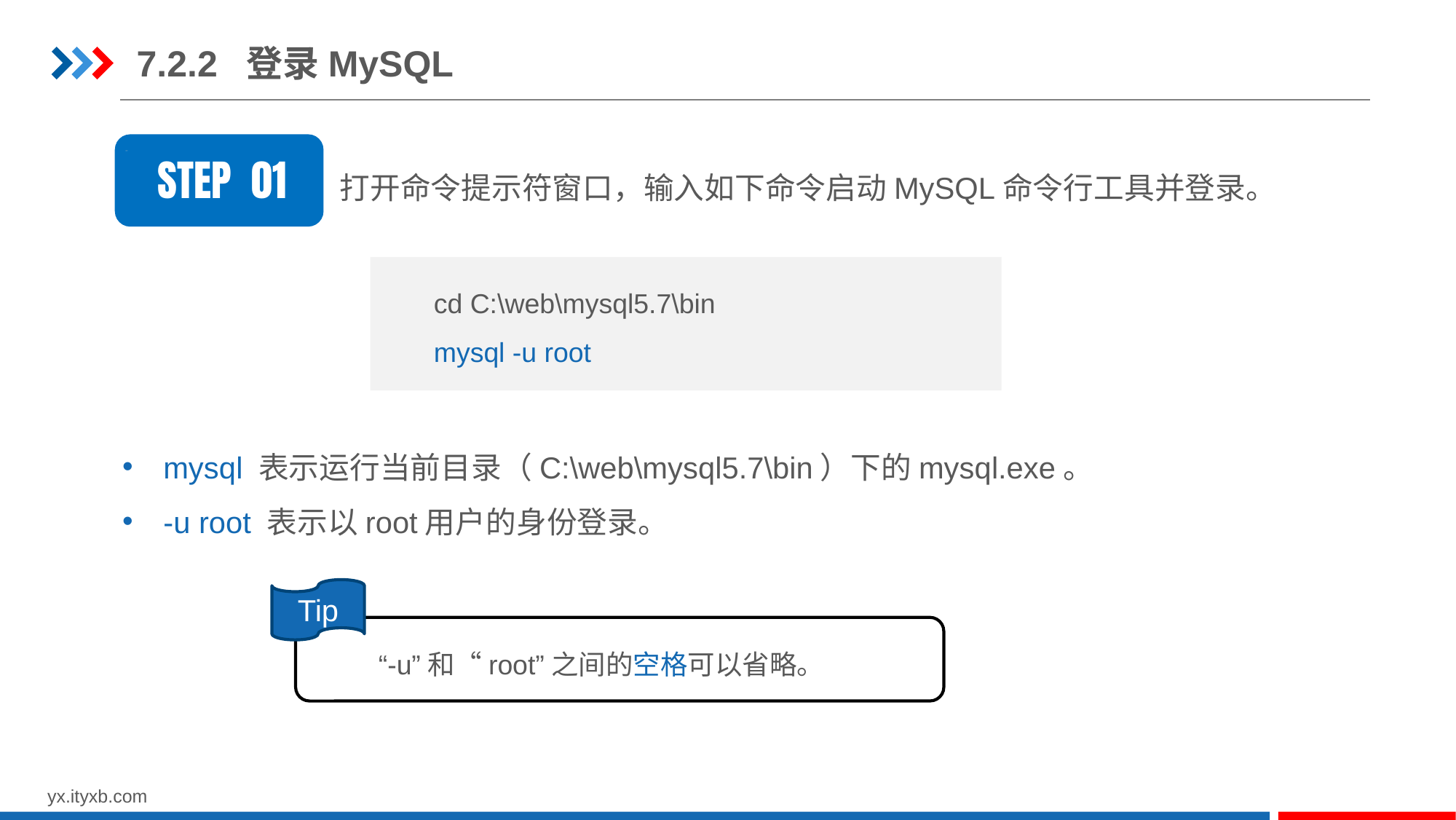

7.2.2  登录MySQL

打开命令提示符窗口，输入如下命令启动MySQL命令行工具并登录。
STEP  01

cd C:\web\mysql5.7\bin
mysql -u root
mysql 表示运行当前目录（C:\web\mysql5.7\bin）下的mysql.exe。
-u root 表示以root用户的身份登录。
Tip

“-u”和“root”之间的空格可以省略。